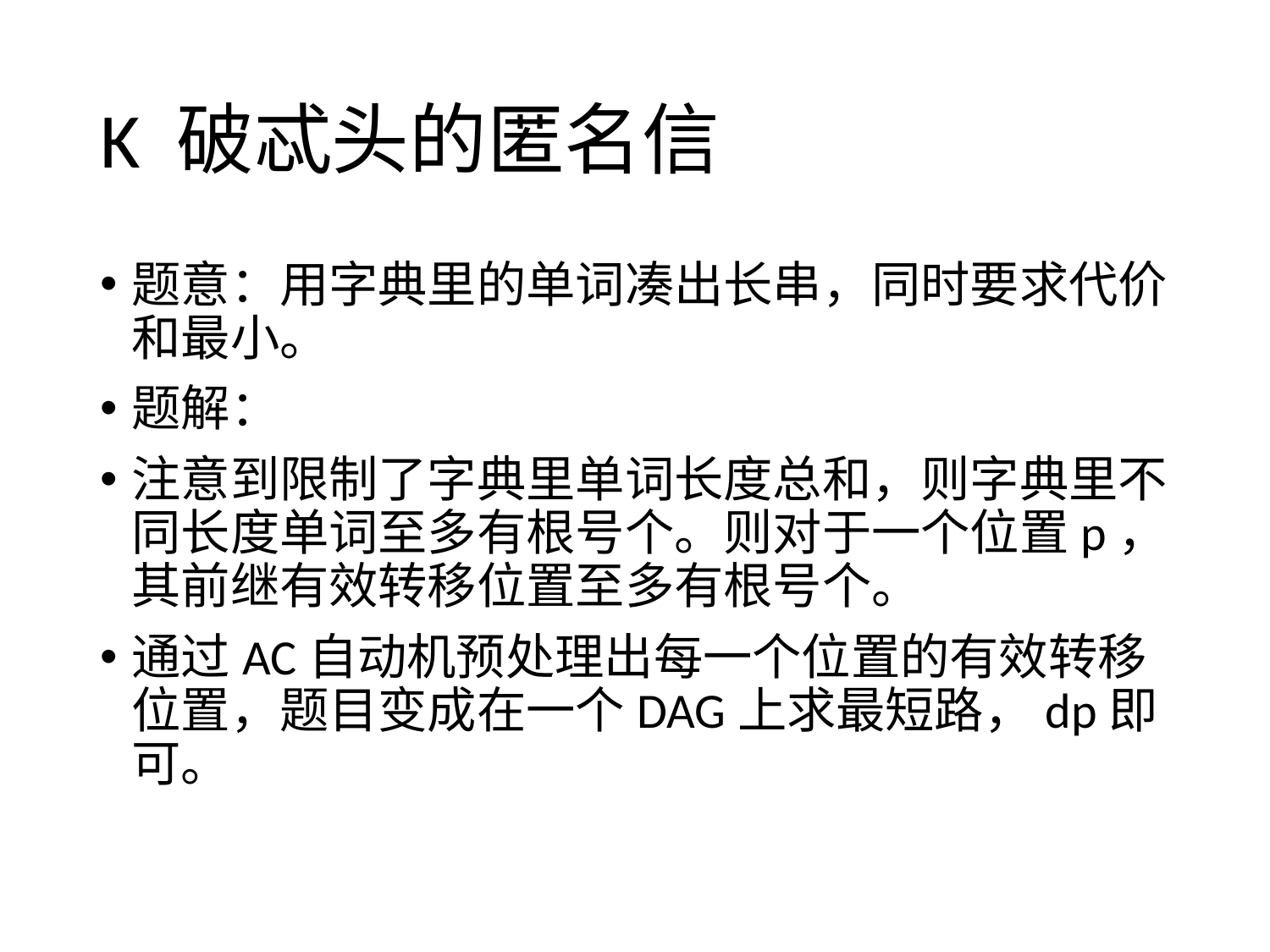

# K 破忒头的匿名信
题意：用字典里的单词凑出长串，同时要求代价和最小。
题解：
注意到限制了字典里单词长度总和，则字典里不同长度单词至多有根号个。则对于一个位置p，其前继有效转移位置至多有根号个。
通过AC自动机预处理出每一个位置的有效转移位置，题目变成在一个DAG上求最短路，dp即可。